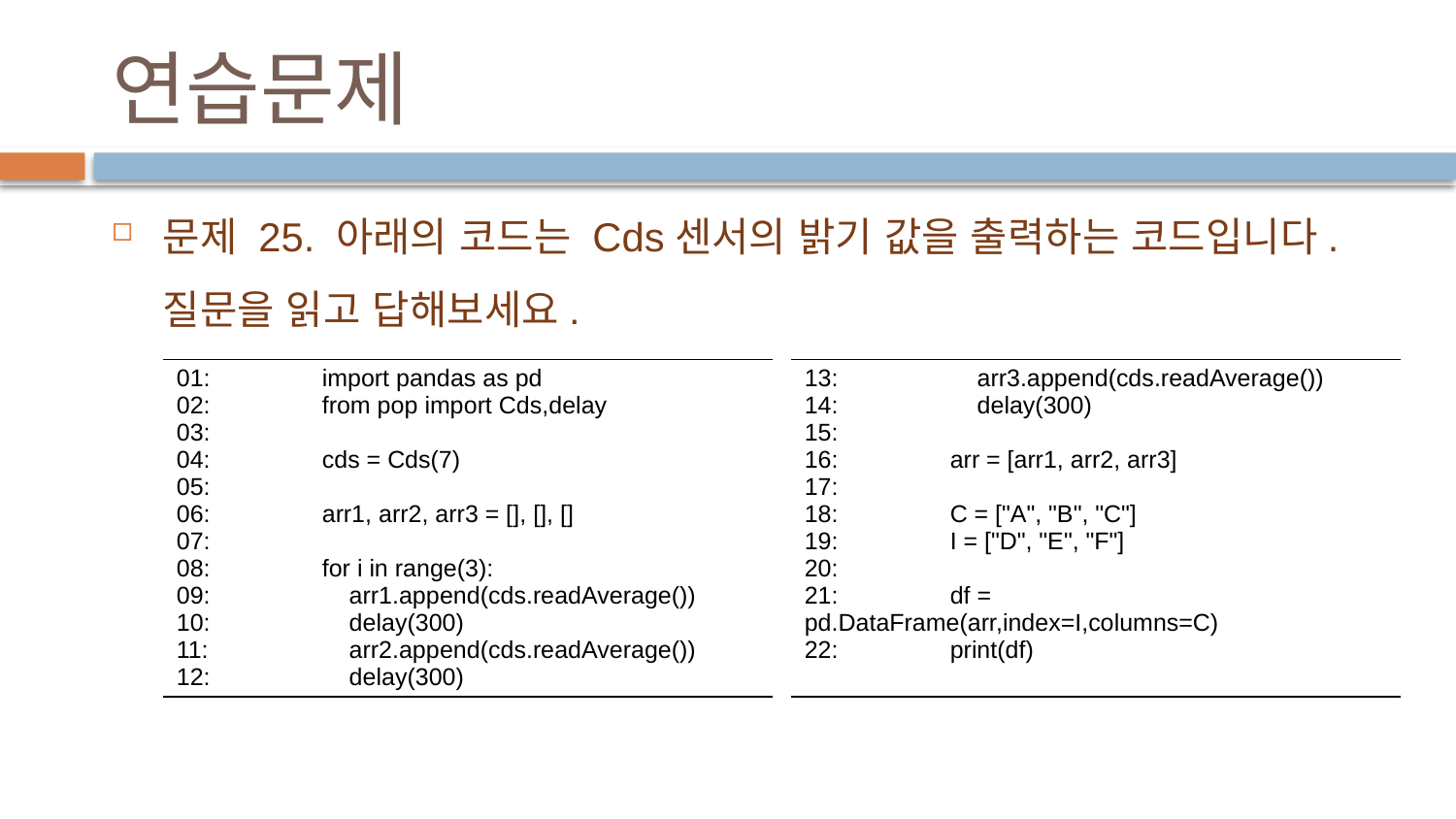

# 연습문제
문제 25. 아래의 코드는 Cds센서의 밝기 값을 출력하는 코드입니다. 질문을 읽고 답해보세요.
| 01: import pandas as pd 02: from pop import Cds,delay 03: 04: cds = Cds(7) 05: 06: arr1, arr2, arr3 = [], [], [] 07: 08: for i in range(3): 09: arr1.append(cds.readAverage()) 10: delay(300) 11: arr2.append(cds.readAverage()) 12: delay(300) |
| --- |
| 13: arr3.append(cds.readAverage()) 14: delay(300) 15: 16: arr = [arr1, arr2, arr3] 17: 18: C = ["A", "B", "C"] 19: I = ["D", "E", "F"] 20: 21: df = pd.DataFrame(arr,index=I,columns=C) 22: print(df) |
| --- |